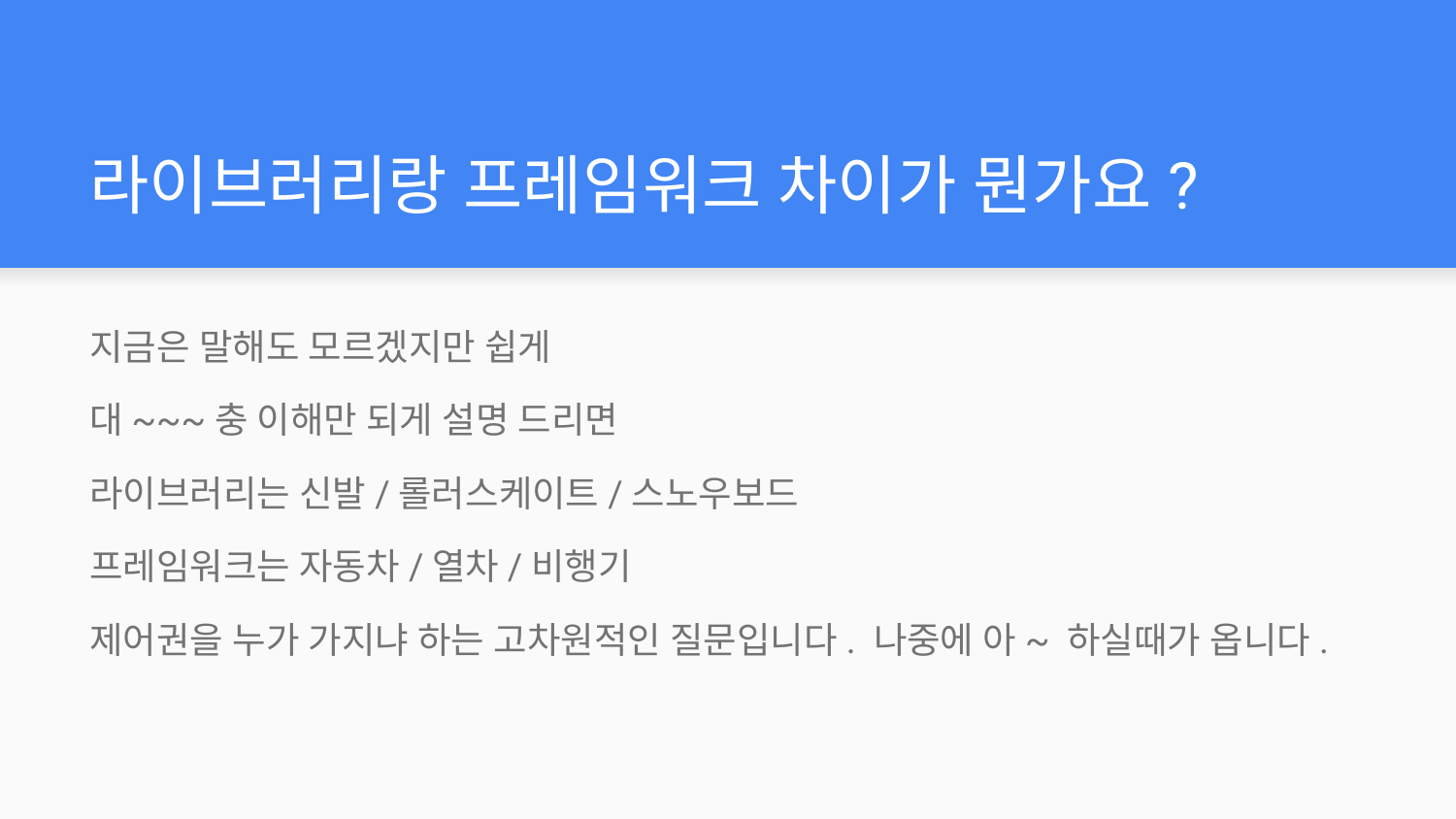

# 라이브러리랑 프레임워크 차이가 뭔가요?
지금은 말해도 모르겠지만 쉽게
대~~~충 이해만 되게 설명 드리면
라이브러리는 신발/롤러스케이트/스노우보드
프레임워크는 자동차/열차/비행기
제어권을 누가 가지냐 하는 고차원적인 질문입니다. 나중에 아~ 하실때가 옵니다.